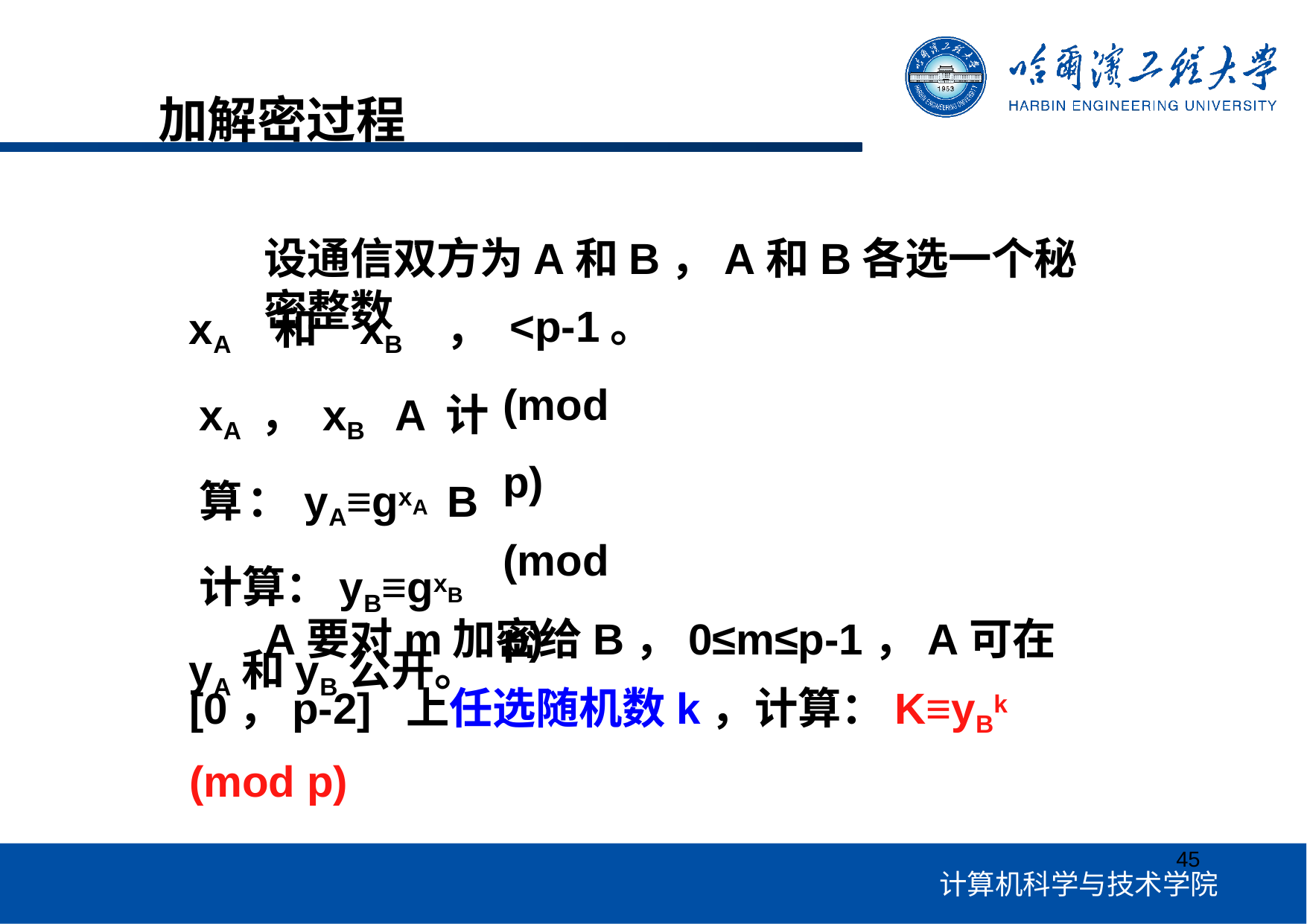

# 加解密过程
设通信双方为A和B，A和B各选一个秘密整数
<p-1。 (mod p)  (mod p)
xA和xB， xA，xB  A计算：yA≡gxA  B计算：yB≡gxB
yA和yB公开。
A要对m加密给B，0≤m≤p-1，A可在[0，p-2]  上任选随机数k，计算：K≡yBk	(mod p)
45